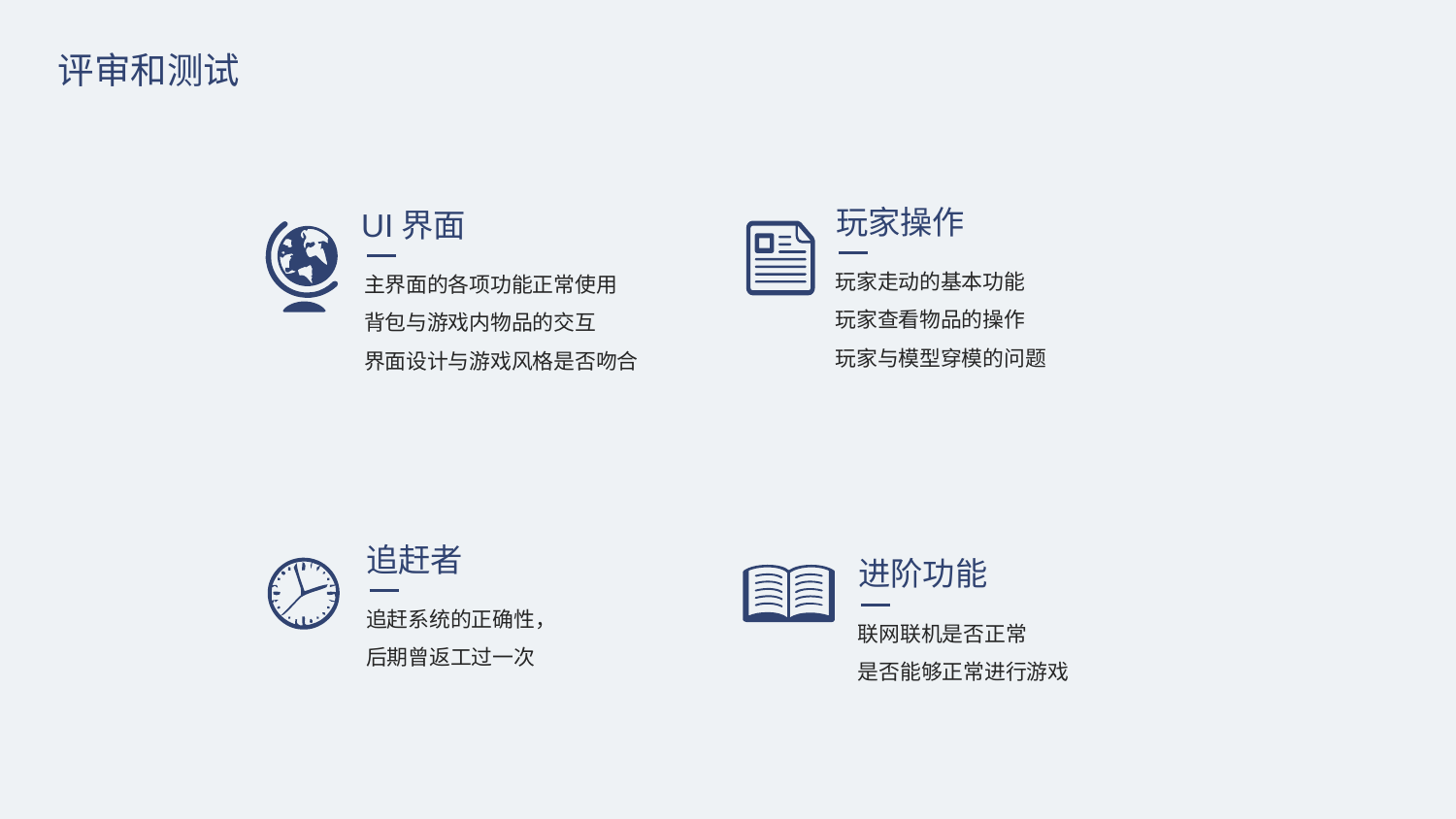

评审和测试
玩家操作
UI界面

玩家走动的基本功能
玩家查看物品的操作
玩家与模型穿模的问题
主界面的各项功能正常使用
背包与游戏内物品的交互
界面设计与游戏风格是否吻合
追赶者
进阶功能

追赶系统的正确性，
后期曾返工过一次
联网联机是否正常
是否能够正常进行游戏